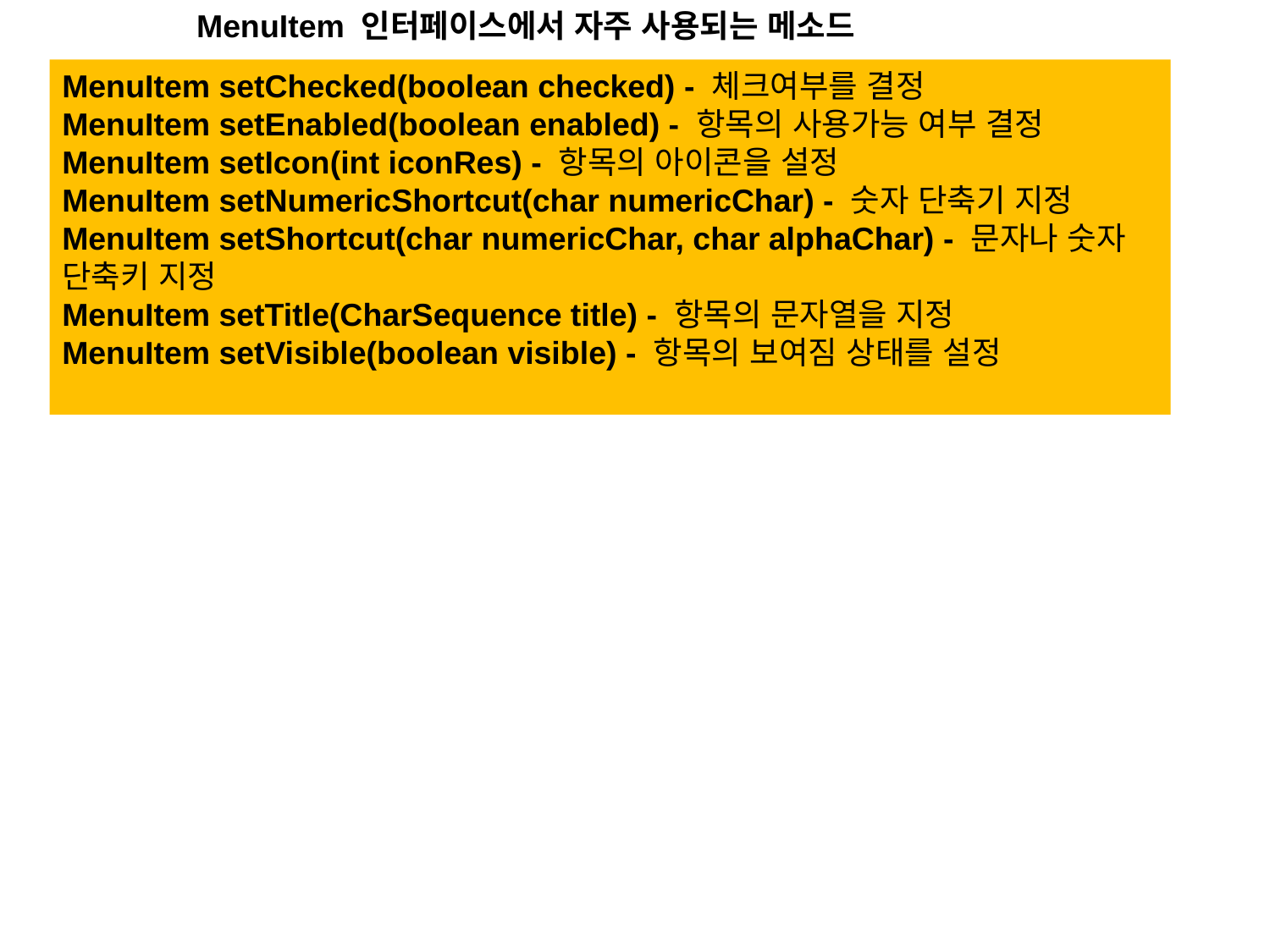

MenuItem 인터페이스에서 자주 사용되는 메소드

MenuItem setChecked(boolean checked) - 체크여부를 결정
MenuItem setEnabled(boolean enabled) - 항목의 사용가능 여부 결정
MenuItem setIcon(int iconRes) - 항목의 아이콘을 설정
MenuItem setNumericShortcut(char numericChar) - 숫자 단축기 지정
MenuItem setShortcut(char numericChar, char alphaChar) - 문자나 숫자 단축키 지정
MenuItem setTitle(CharSequence title) - 항목의 문자열을 지정
MenuItem setVisible(boolean visible) - 항목의 보여짐 상태를 설정